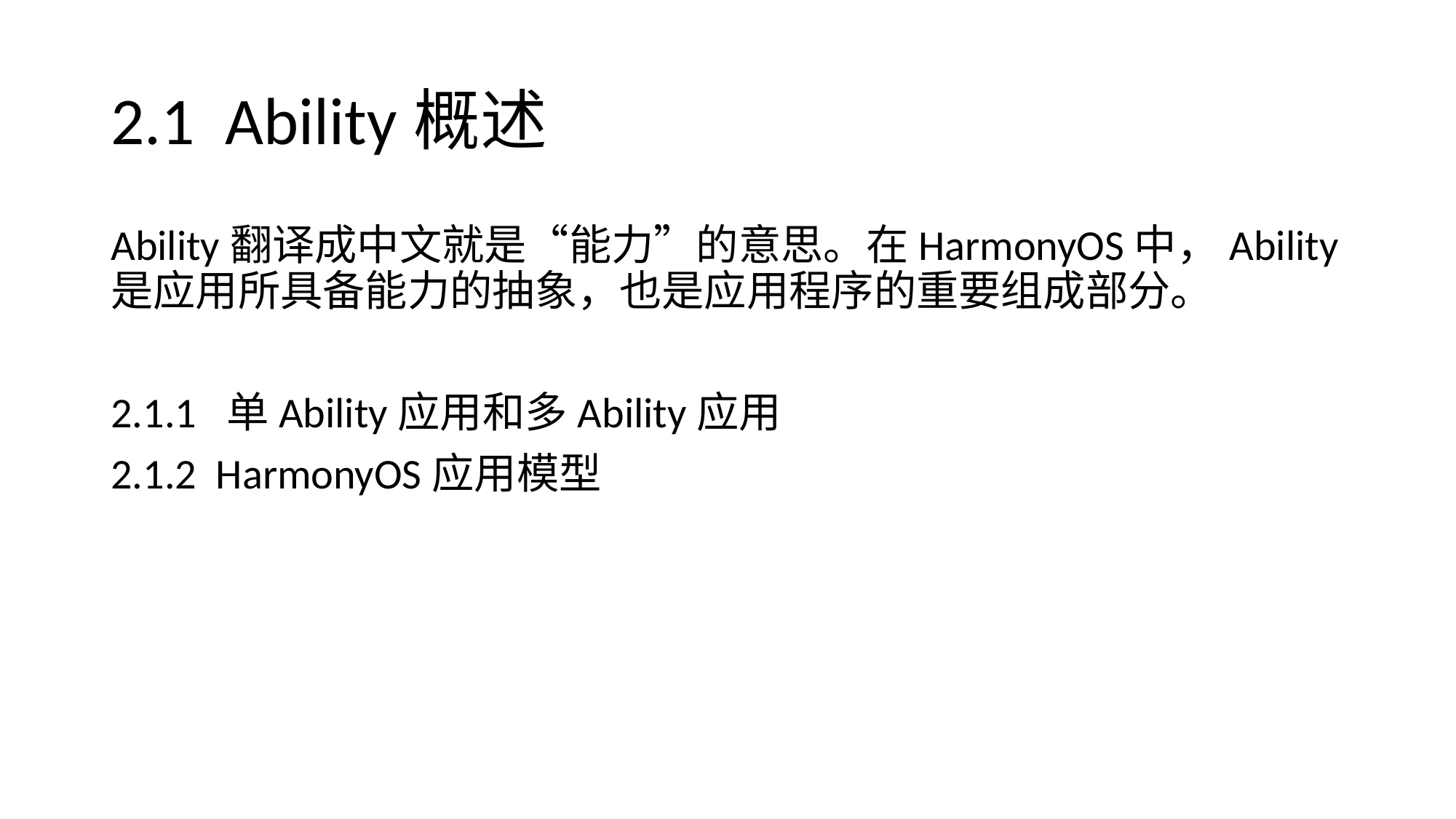

# 2.1  Ability概述
Ability翻译成中文就是“能力”的意思。在HarmonyOS中，Ability是应用所具备能力的抽象，也是应用程序的重要组成部分。

2.1.1  单Ability应用和多Ability应用
2.1.2  HarmonyOS应用模型